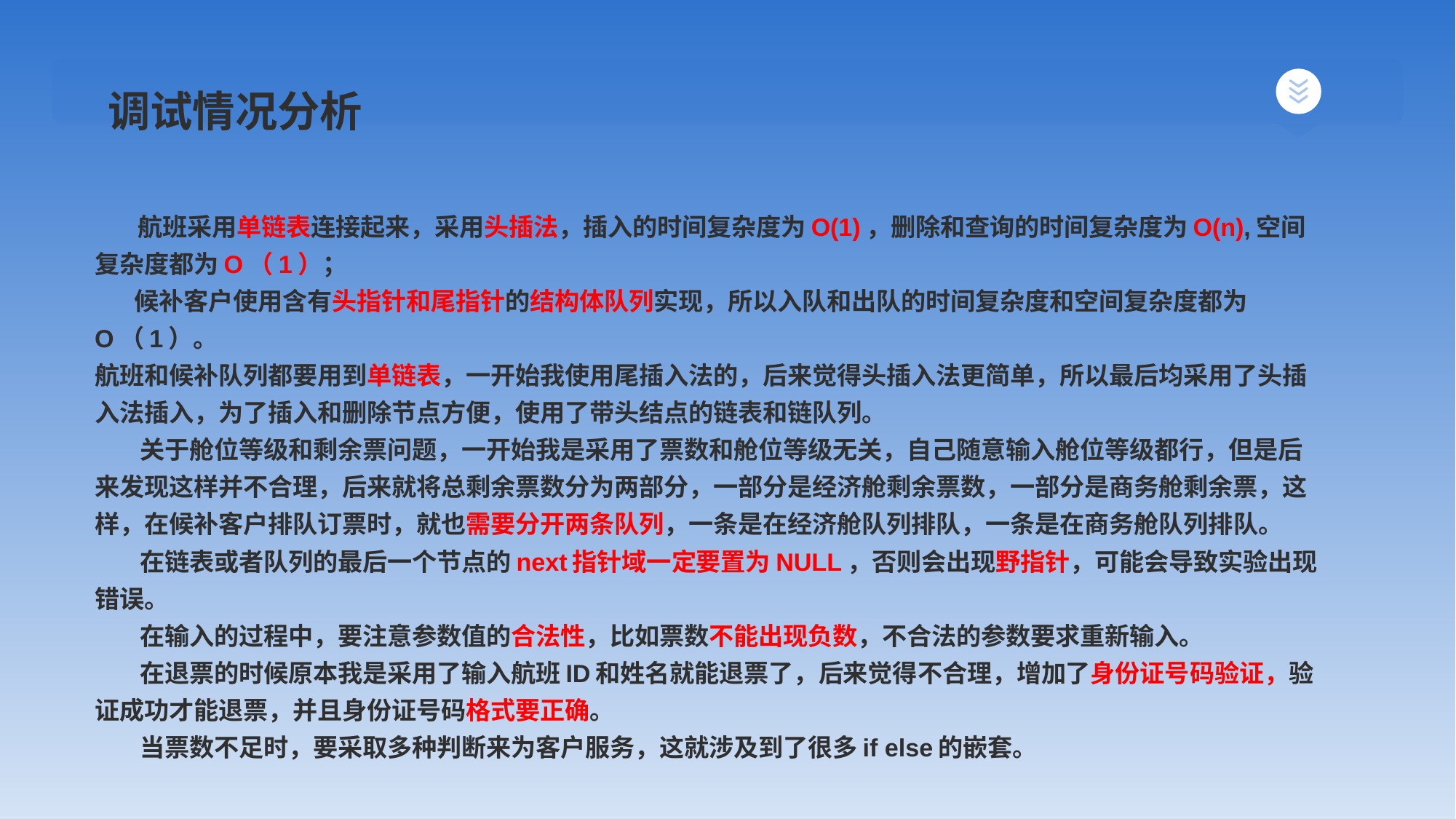

调试情况分析
# 航班采用单链表连接起来，采用头插法，插入的时间复杂度为O(1)，删除和查询的时间复杂度为O(n),空间复杂度都为O（1）； 候补客户使用含有头指针和尾指针的结构体队列实现，所以入队和出队的时间复杂度和空间复杂度都为O（1）。 航班和候补队列都要用到单链表，一开始我使用尾插入法的，后来觉得头插入法更简单，所以最后均采用了头插入法插入，为了插入和删除节点方便，使用了带头结点的链表和链队列。 关于舱位等级和剩余票问题，一开始我是采用了票数和舱位等级无关，自己随意输入舱位等级都行，但是后来发现这样并不合理，后来就将总剩余票数分为两部分，一部分是经济舱剩余票数，一部分是商务舱剩余票，这样，在候补客户排队订票时，就也需要分开两条队列，一条是在经济舱队列排队，一条是在商务舱队列排队。 在链表或者队列的最后一个节点的next指针域一定要置为NULL，否则会出现野指针，可能会导致实验出现错误。 在输入的过程中，要注意参数值的合法性，比如票数不能出现负数，不合法的参数要求重新输入。 在退票的时候原本我是采用了输入航班ID和姓名就能退票了，后来觉得不合理，增加了身份证号码验证，验证成功才能退票，并且身份证号码格式要正确。 当票数不足时，要采取多种判断来为客户服务，这就涉及到了很多if else的嵌套。